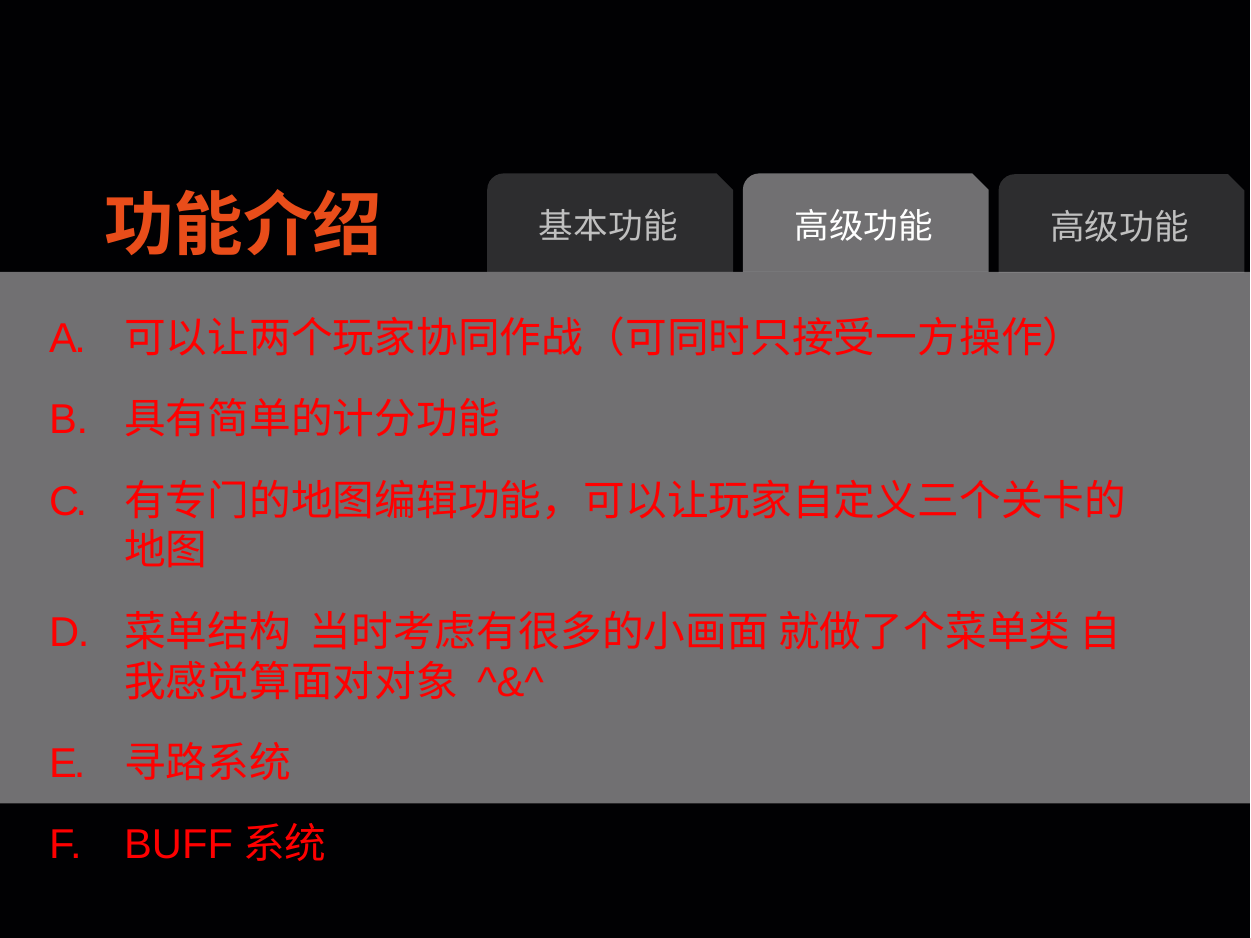

功能介绍
基本功能
高级功能
高级功能

可以让两个玩家协同作战（可同时只接受一方操作）
具有简单的计分功能
有专门的地图编辑功能，可以让玩家自定义三个关卡的地图
菜单结构  当时考虑有很多的小画面 就做了个菜单类 自我感觉算面对对象 ^&^
寻路系统
BUFF系统